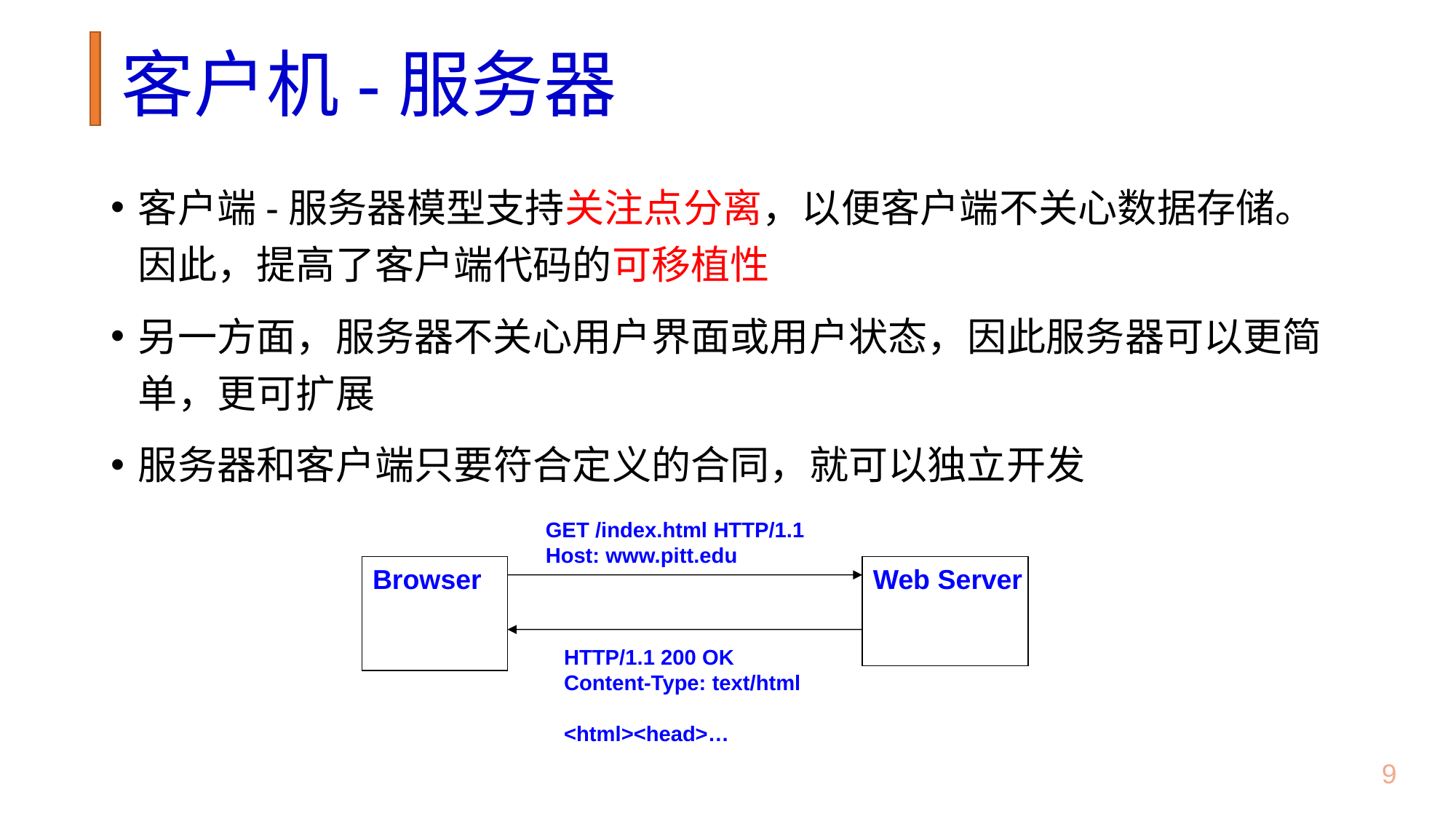

# 客户机-服务器
客户端-服务器模型支持关注点分离，以便客户端不关心数据存储。因此，提高了客户端代码的可移植性
另一方面，服务器不关心用户界面或用户状态，因此服务器可以更简单，更可扩展
服务器和客户端只要符合定义的合同，就可以独立开发
GET /index.html HTTP/1.1
Host: www.pitt.edu
Browser
Web Server

HTTP/1.1 200 OK
Content-Type: text/html

<html><head>…
9